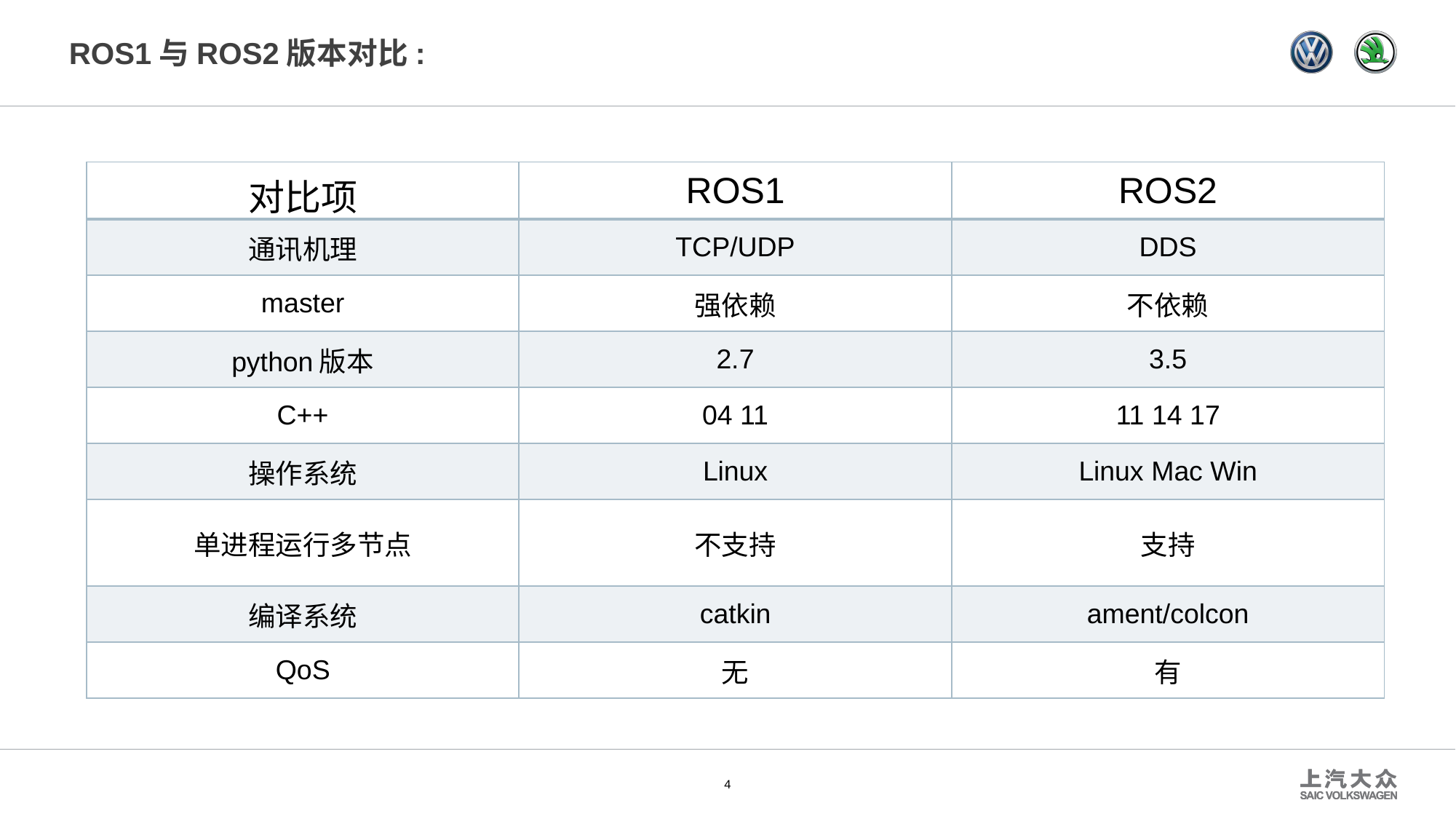

# ROS1与ROS2版本对比:

| 对比项 | ROS1 | ROS2 |
| --- | --- | --- |
| 通讯机理 | TCP/UDP | DDS |
| master | 强依赖 | 不依赖 |
| python版本 | 2.7 | 3.5 |
| C++ | 04 11 | 11 14 17 |
| 操作系统 | Linux | Linux Mac Win |
| 单进程运行多节点 | 不支持 | 支持 |
| 编译系统 | catkin | ament/colcon |
| QoS | 无 | 有 |
4